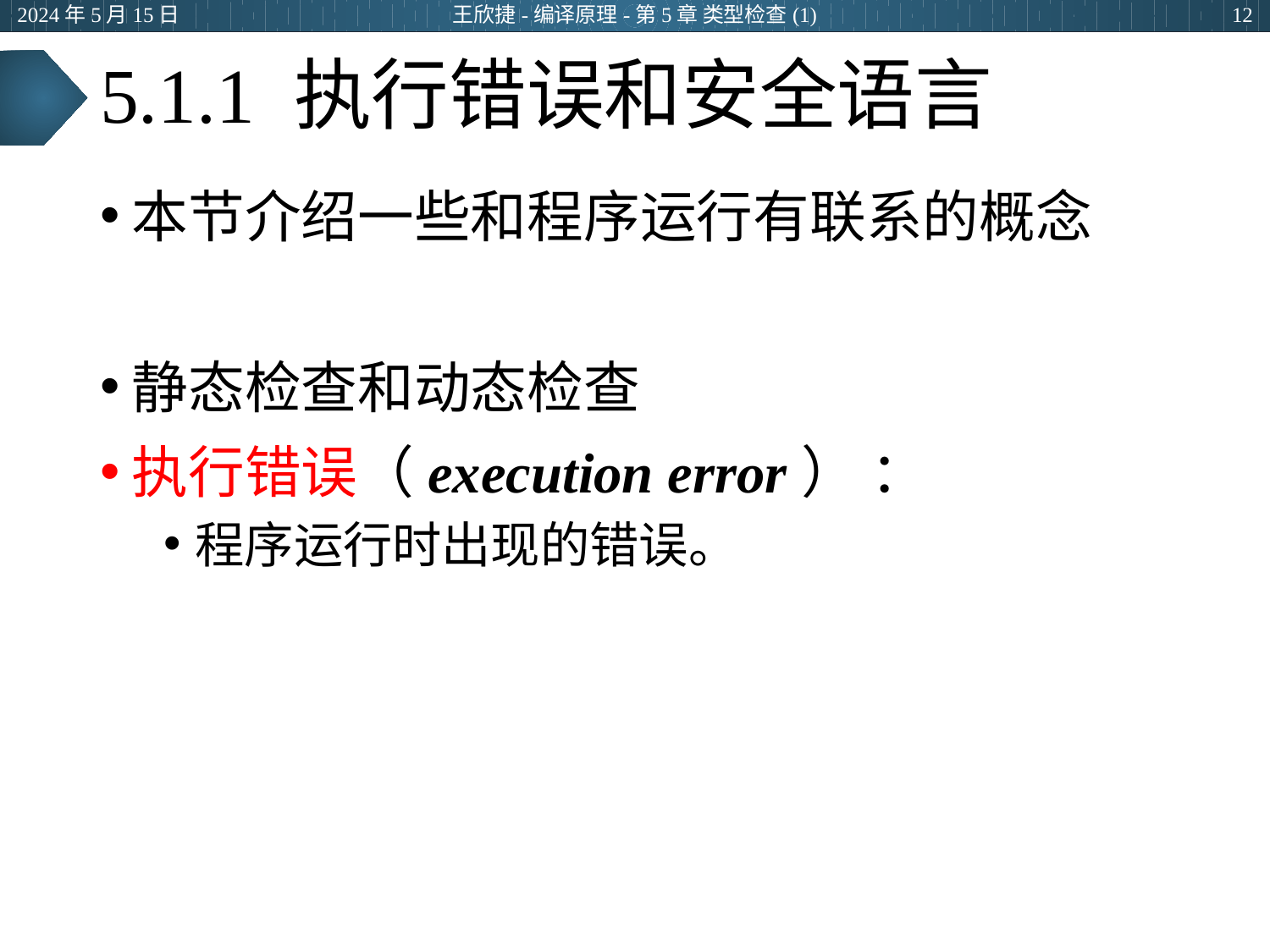

2024年5月15日
王欣捷-编译原理-第5章 类型检查(1)
12
# 5.1.1 执行错误和安全语言
本节介绍一些和程序运行有联系的概念

静态检查和动态检查
执行错误（execution error） ：
程序运行时出现的错误。